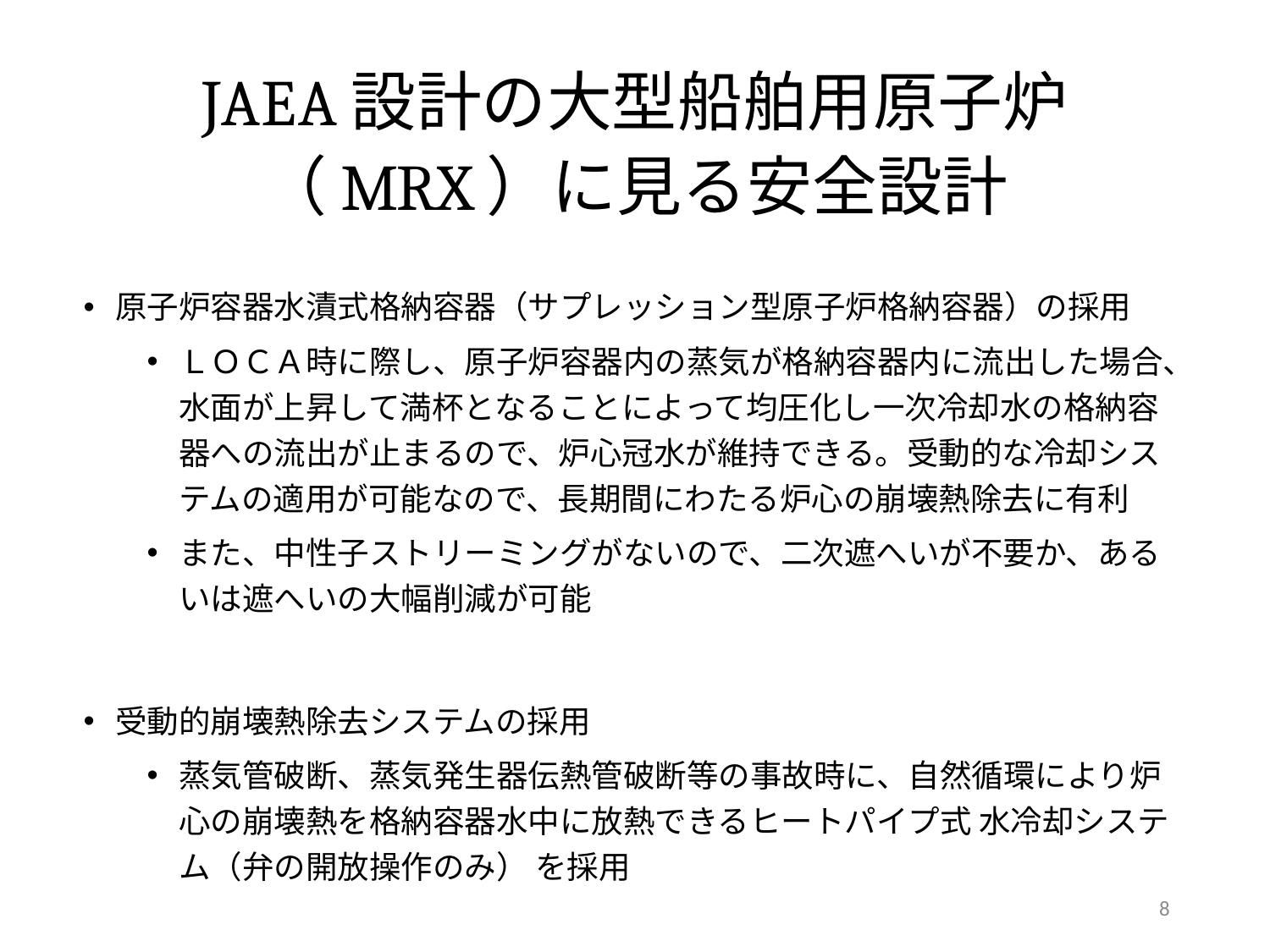

# JAEA設計の大型船舶用原子炉（MRX）に見る安全設計
原子炉容器水漬式格納容器（サプレッション型原子炉格納容器）の採用
ＬＯＣＡ時に際し、原子炉容器内の蒸気が格納容器内に流出した場合、水面が上昇して満杯となることによって均圧化し一次冷却水の格納容器への流出が止まるので、炉心冠水が維持できる。受動的な冷却システムの適用が可能なので、長期間にわたる炉心の崩壊熱除去に有利
また、中性子ストリーミングがないので、二次遮へいが不要か、あるいは遮へいの大幅削減が可能

受動的崩壊熱除去システムの採用
蒸気管破断、蒸気発生器伝熱管破断等の事故時に、自然循環により炉心の崩壊熱を格納容器水中に放熱できるヒートパイプ式 水冷却システム（弁の開放操作のみ） を採用
8